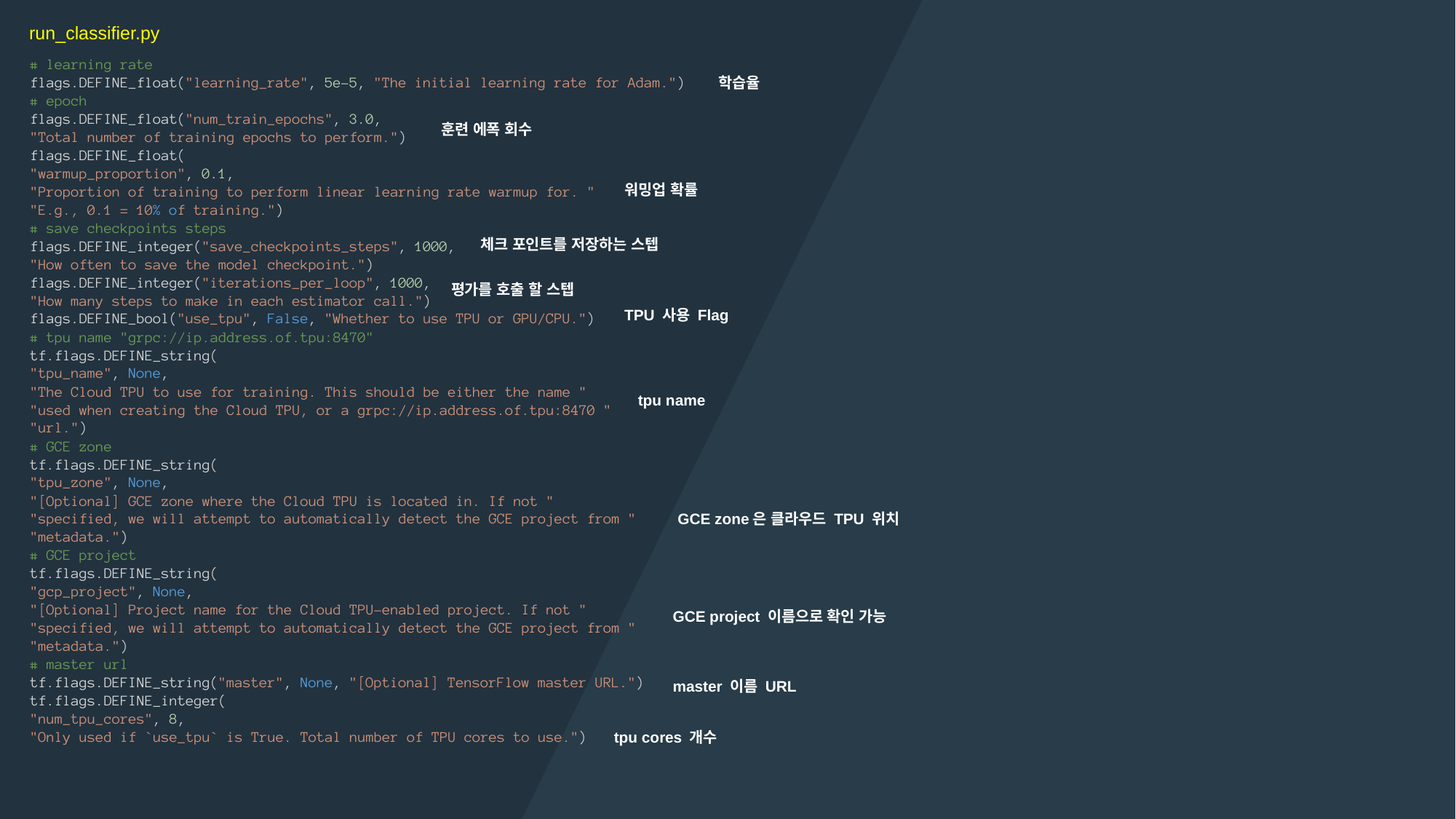

run_classifier.py
# learning rate
flags.DEFINE_float("learning_rate", 5e-5, "The initial learning rate for Adam.")
# epoch
flags.DEFINE_float("num_train_epochs", 3.0,
"Total number of training epochs to perform.")
flags.DEFINE_float(
"warmup_proportion", 0.1,
"Proportion of training to perform linear learning rate warmup for. "
"E.g., 0.1 = 10% of training.")
# save checkpoints steps
flags.DEFINE_integer("save_checkpoints_steps", 1000,
"How often to save the model checkpoint.")
flags.DEFINE_integer("iterations_per_loop", 1000,
"How many steps to make in each estimator call.")
flags.DEFINE_bool("use_tpu", False, "Whether to use TPU or GPU/CPU.")
# tpu name "grpc://ip.address.of.tpu:8470"
tf.flags.DEFINE_string(
"tpu_name", None,
"The Cloud TPU to use for training. This should be either the name "
"used when creating the Cloud TPU, or a grpc://ip.address.of.tpu:8470 "
"url.")
# GCE zone
tf.flags.DEFINE_string(
"tpu_zone", None,
"[Optional] GCE zone where the Cloud TPU is located in. If not "
"specified, we will attempt to automatically detect the GCE project from "
"metadata.")
# GCE project
tf.flags.DEFINE_string(
"gcp_project", None,
"[Optional] Project name for the Cloud TPU-enabled project. If not "
"specified, we will attempt to automatically detect the GCE project from "
"metadata.")
# master url
tf.flags.DEFINE_string("master", None, "[Optional] TensorFlow master URL.")
tf.flags.DEFINE_integer(
"num_tpu_cores", 8,
"Only used if `use_tpu` is True. Total number of TPU cores to use.")
학습율
훈련 에폭 회수
워밍업 확률
체크 포인트를 저장하는 스텝
평가를 호출 할 스텝
TPU 사용 Flag
tpu name
GCE zone은 클라우드 TPU 위치
GCE project 이름으로 확인 가능
master 이름 URL
tpu cores 개수